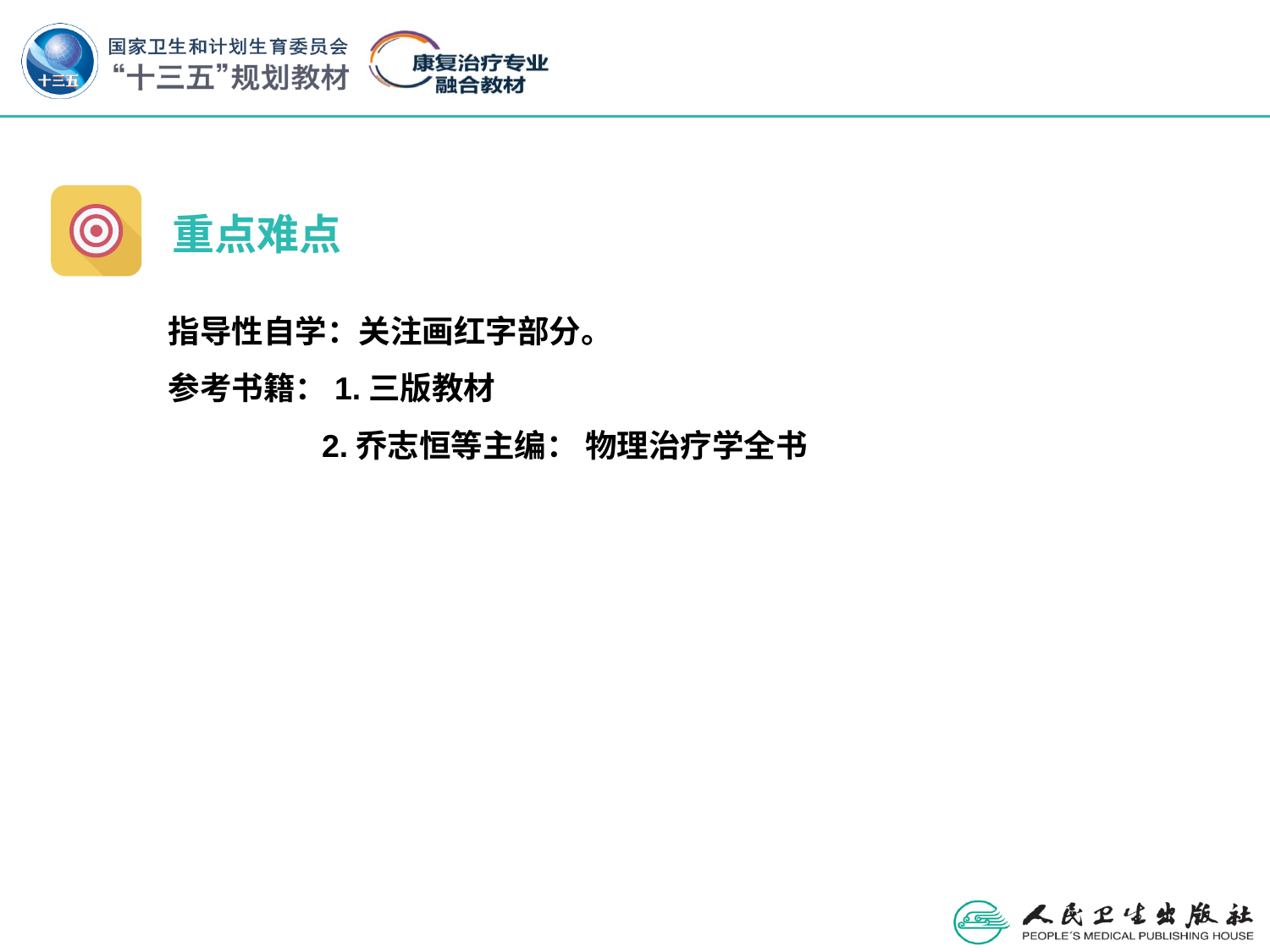

指导性自学：关注画红字部分。
      参考书籍：1.三版教材
                       2.乔志恒等主编： 物理治疗学全书